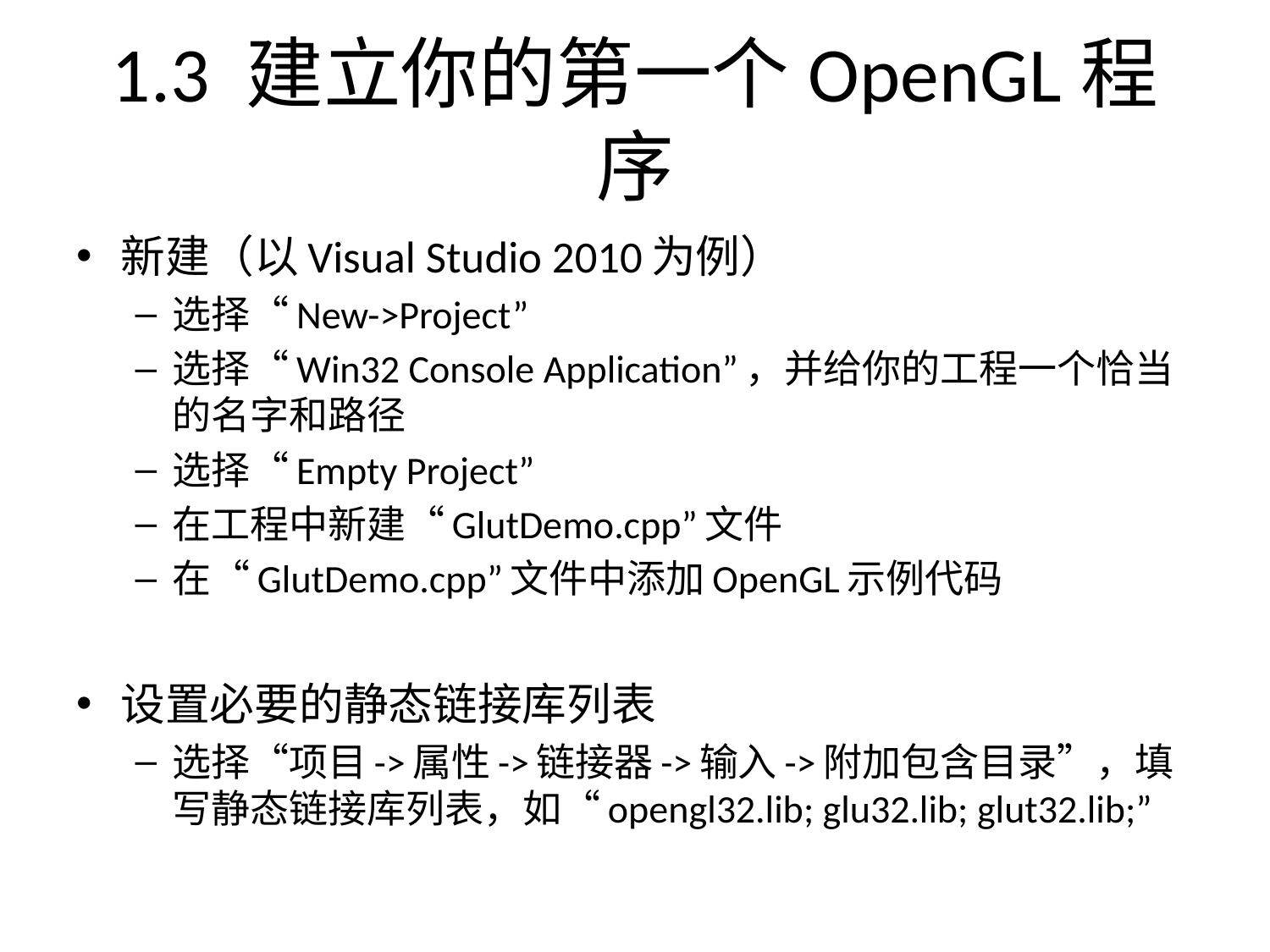

# 1.3 建立你的第一个OpenGL程序
新建（以Visual Studio 2010为例）
选择“New->Project”
选择“Win32 Console Application”，并给你的工程一个恰当的名字和路径
选择“Empty Project”
在工程中新建“GlutDemo.cpp”文件
在“GlutDemo.cpp”文件中添加OpenGL示例代码

设置必要的静态链接库列表
选择“项目->属性->链接器->输入->附加包含目录”，填写静态链接库列表，如“opengl32.lib; glu32.lib; glut32.lib;”